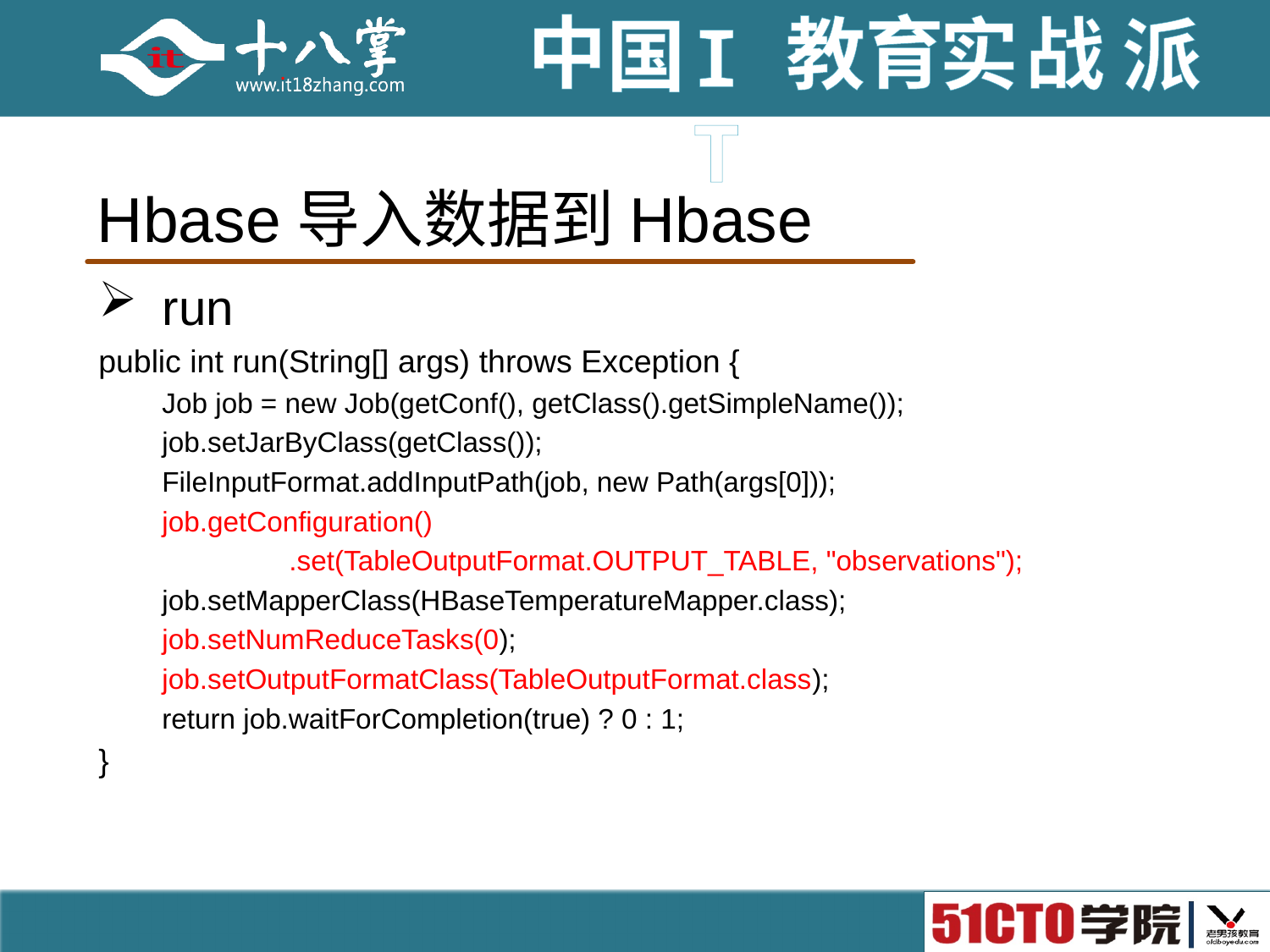

# Hbase导入数据到Hbase
run
public int run(String[] args) throws Exception {
Job job = new Job(getConf(), getClass().getSimpleName());
job.setJarByClass(getClass());
FileInputFormat.addInputPath(job, new Path(args[0]));
job.getConfiguration()
	.set(TableOutputFormat.OUTPUT_TABLE, "observations");
job.setMapperClass(HBaseTemperatureMapper.class);
job.setNumReduceTasks(0);
job.setOutputFormatClass(TableOutputFormat.class);
return job.waitForCompletion(true) ? 0 : 1;
}